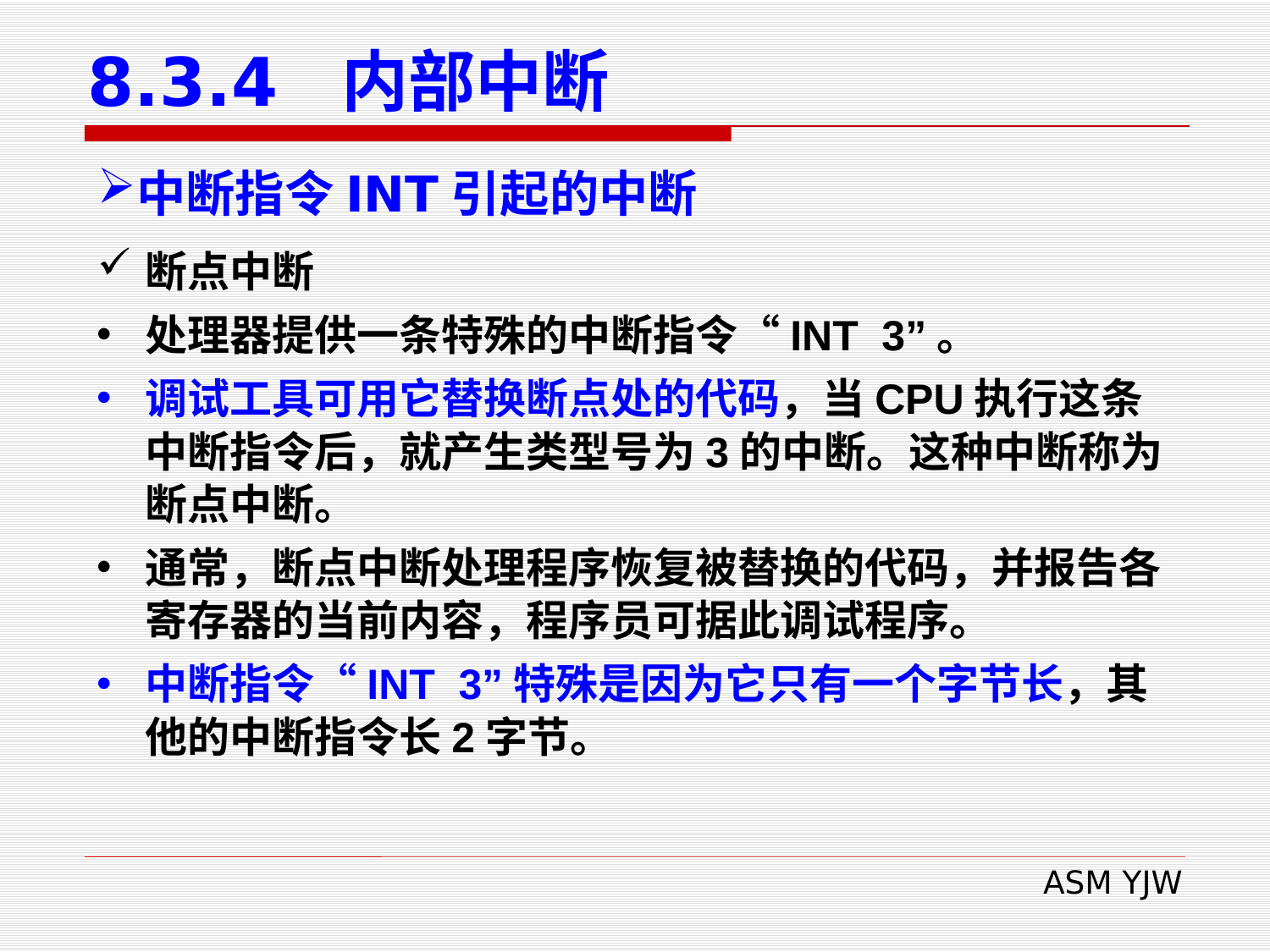

# 8.3.4  内部中断
中断指令INT引起的中断
断点中断
处理器提供一条特殊的中断指令“INT  3”。
调试工具可用它替换断点处的代码，当CPU执行这条中断指令后，就产生类型号为3的中断。这种中断称为断点中断。
通常，断点中断处理程序恢复被替换的代码，并报告各寄存器的当前内容，程序员可据此调试程序。
中断指令“INT  3”特殊是因为它只有一个字节长，其他的中断指令长2字节。